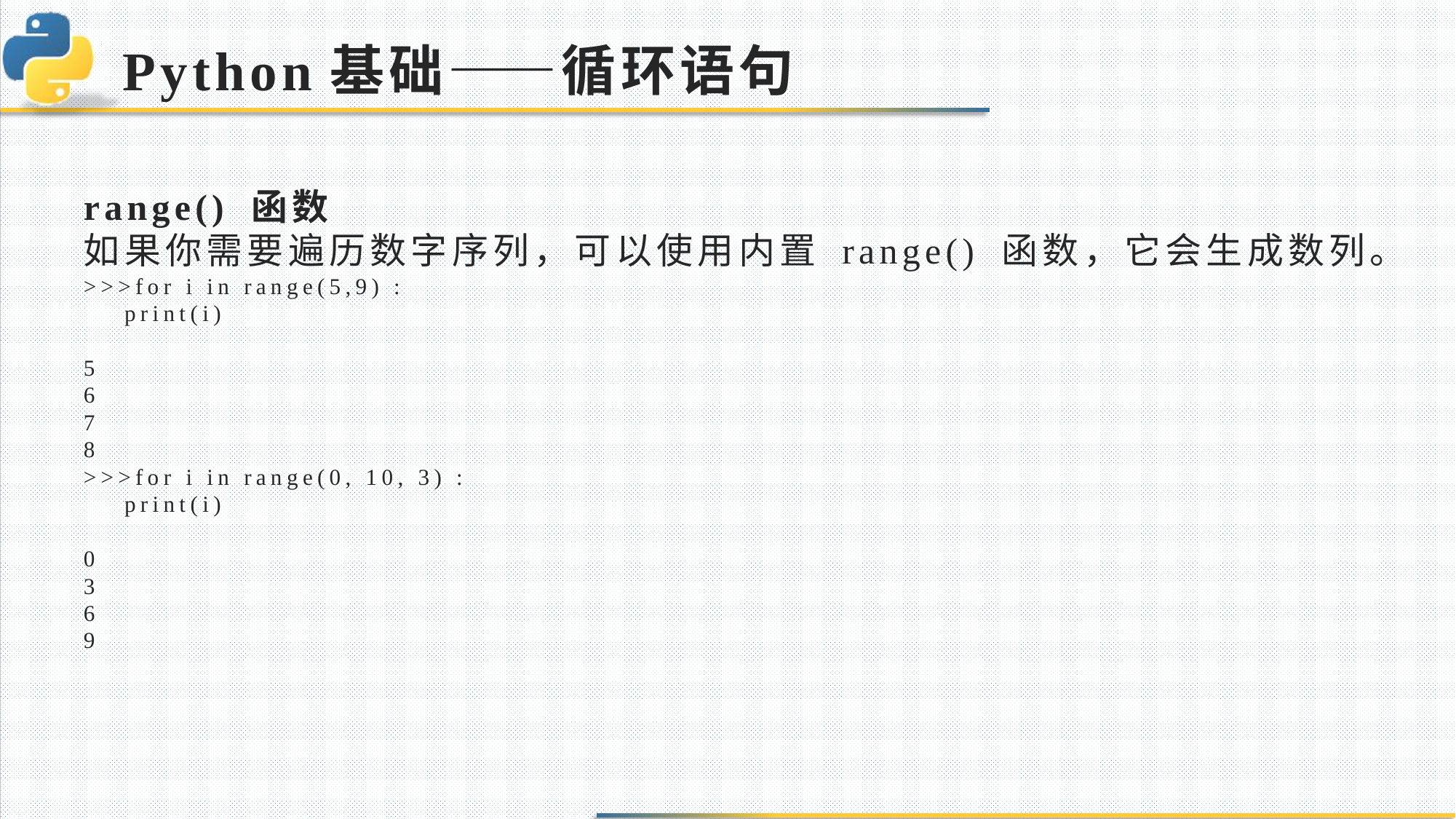

# Python基础——循环语句
range() 函数
如果你需要遍历数字序列，可以使用内置 range() 函数，它会生成数列。
>>>for i in range(5,9) :
    print(i)

5
6
7
8
>>>for i in range(0, 10, 3) :
    print(i)

0
3
6
9